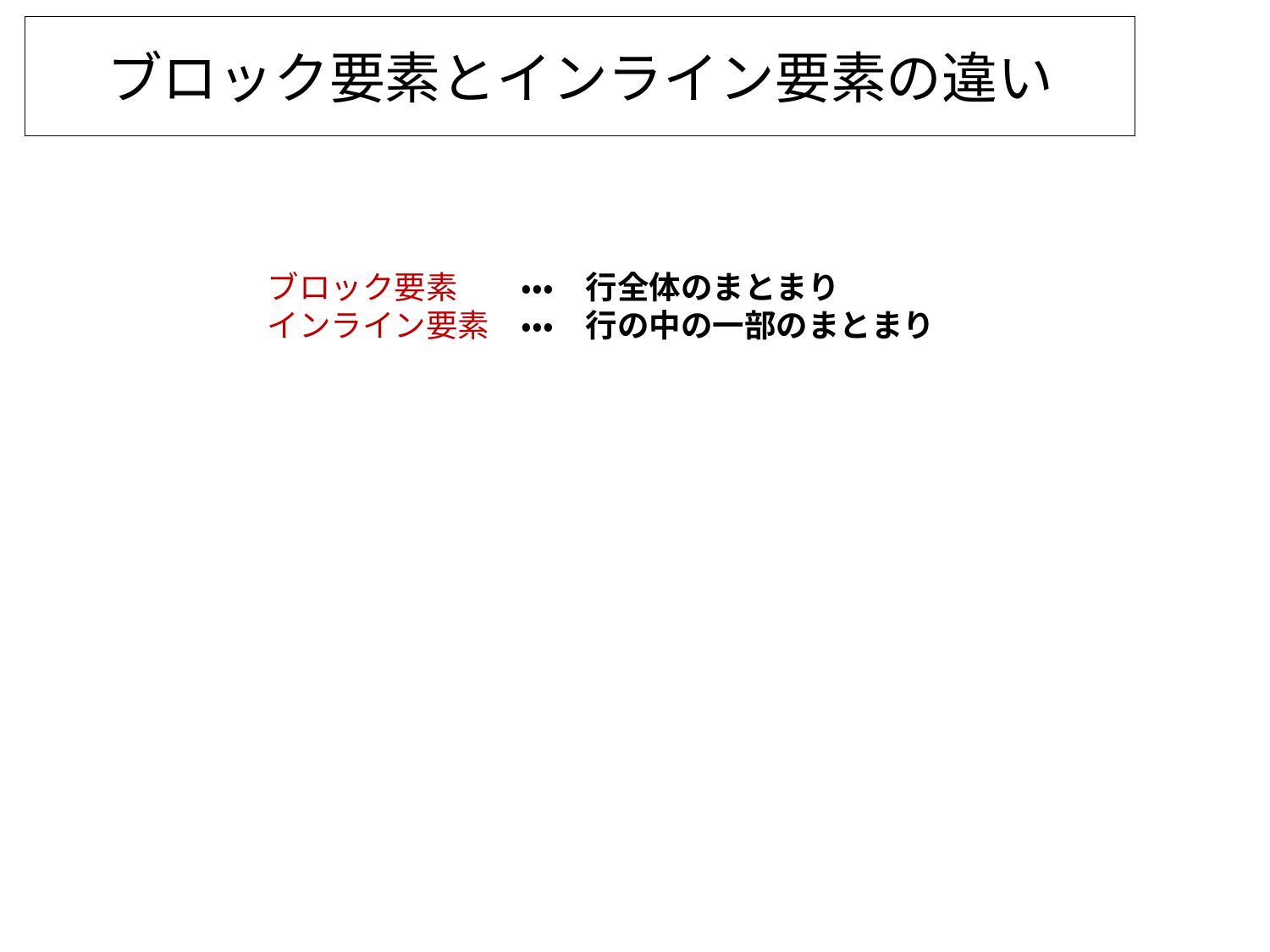

# ブロック要素とインライン要素の違い
ブロック要素　　・・・　行全体のまとまり
インライン要素　・・・　行の中の一部のまとまり